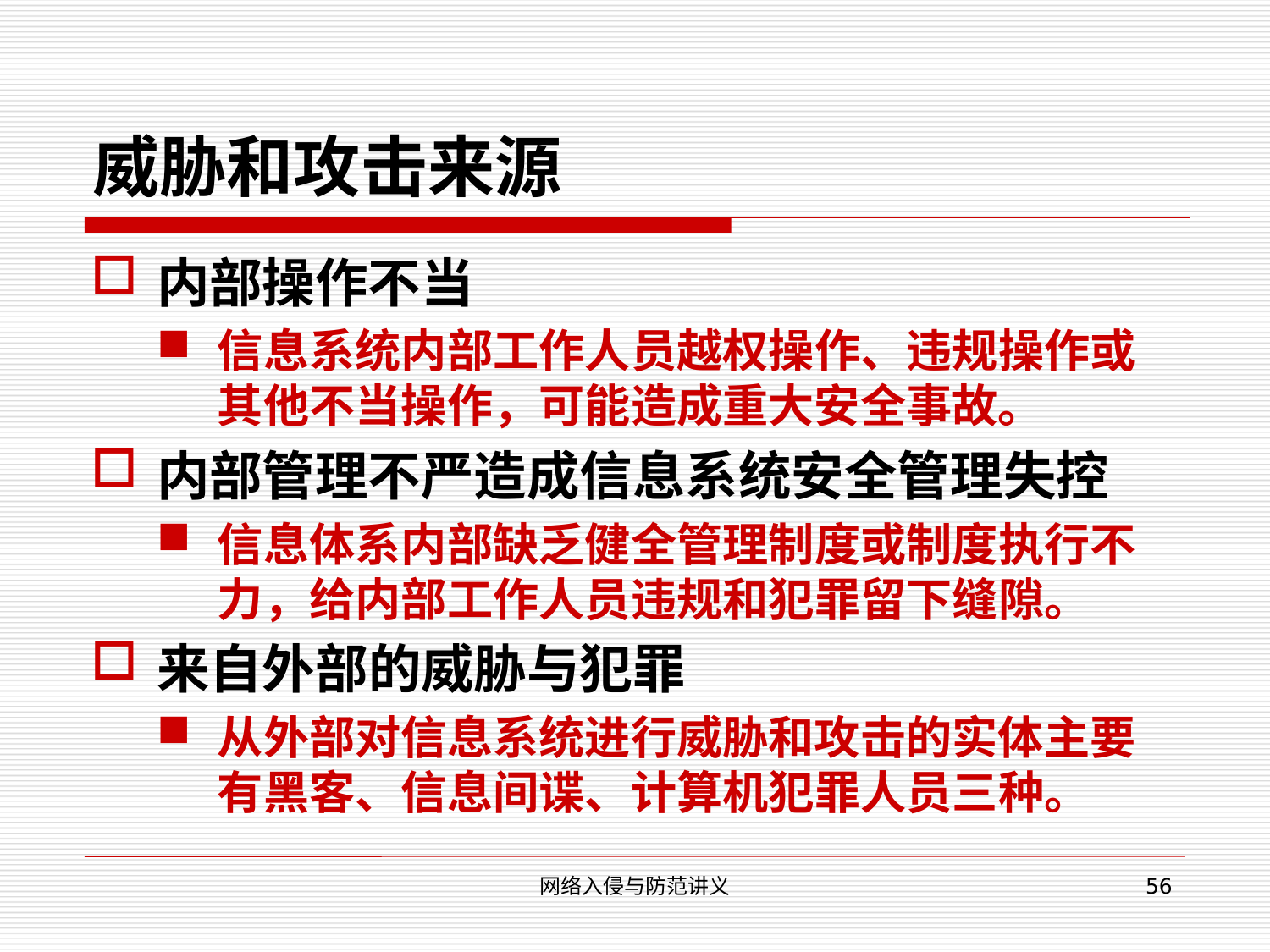

威胁和攻击来源
内部操作不当
信息系统内部工作人员越权操作、违规操作或其他不当操作，可能造成重大安全事故。
内部管理不严造成信息系统安全管理失控
信息体系内部缺乏健全管理制度或制度执行不力，给内部工作人员违规和犯罪留下缝隙。
来自外部的威胁与犯罪
从外部对信息系统进行威胁和攻击的实体主要有黑客、信息间谍、计算机犯罪人员三种。

网络入侵与防范讲义
56